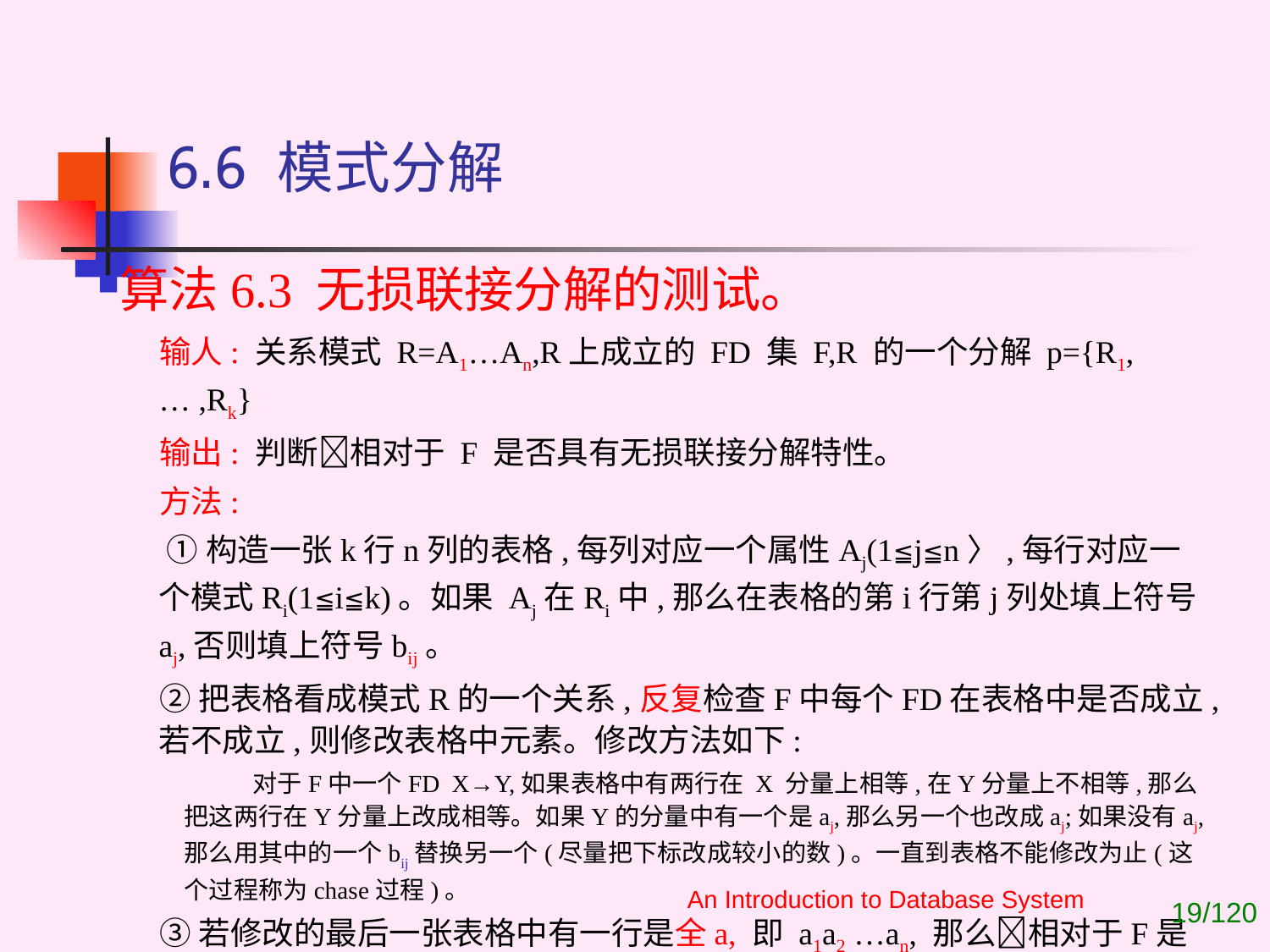

# 6.6 模式分解
算法6.3 无损联接分解的测试。
输人: 关系模式 R=A1…An,R上成立的 FD 集 F,R 的一个分解 p={R1,… ,Rk}
输出: 判断ρ相对于 F 是否具有无损联接分解特性。
方法:
 ①构造一张k行n列的表格,每列对应一个属性Aj(1≦j≦n〉,每行对应一个模式Ri(1≦i≦k)。如果 Aj在Ri中,那么在表格的第i行第j列处填上符号aj,否则填上符号bij。
②把表格看成模式R的一个关系,反复检查F中每个FD在表格中是否成立,若不成立,则修改表格中元素。修改方法如下:
对于F中一个FD  X→Y,如果表格中有两行在 X 分量上相等,在Y分量上不相等,那么把这两行在Y分量上改成相等。如果Y的分量中有一个是aj,那么另一个也改成aj;如果没有aj,那么用其中的一个bij替换另一个(尽量把下标改成较小的数)。一直到表格不能修改为止(这个过程称为chase过程)。
③若修改的最后一张表格中有一行是全a, 即 a1a2 …an, 那么ρ相对于F是无损联接分解,否则是损失联接分解 。
An Introduction to Database System
19/120